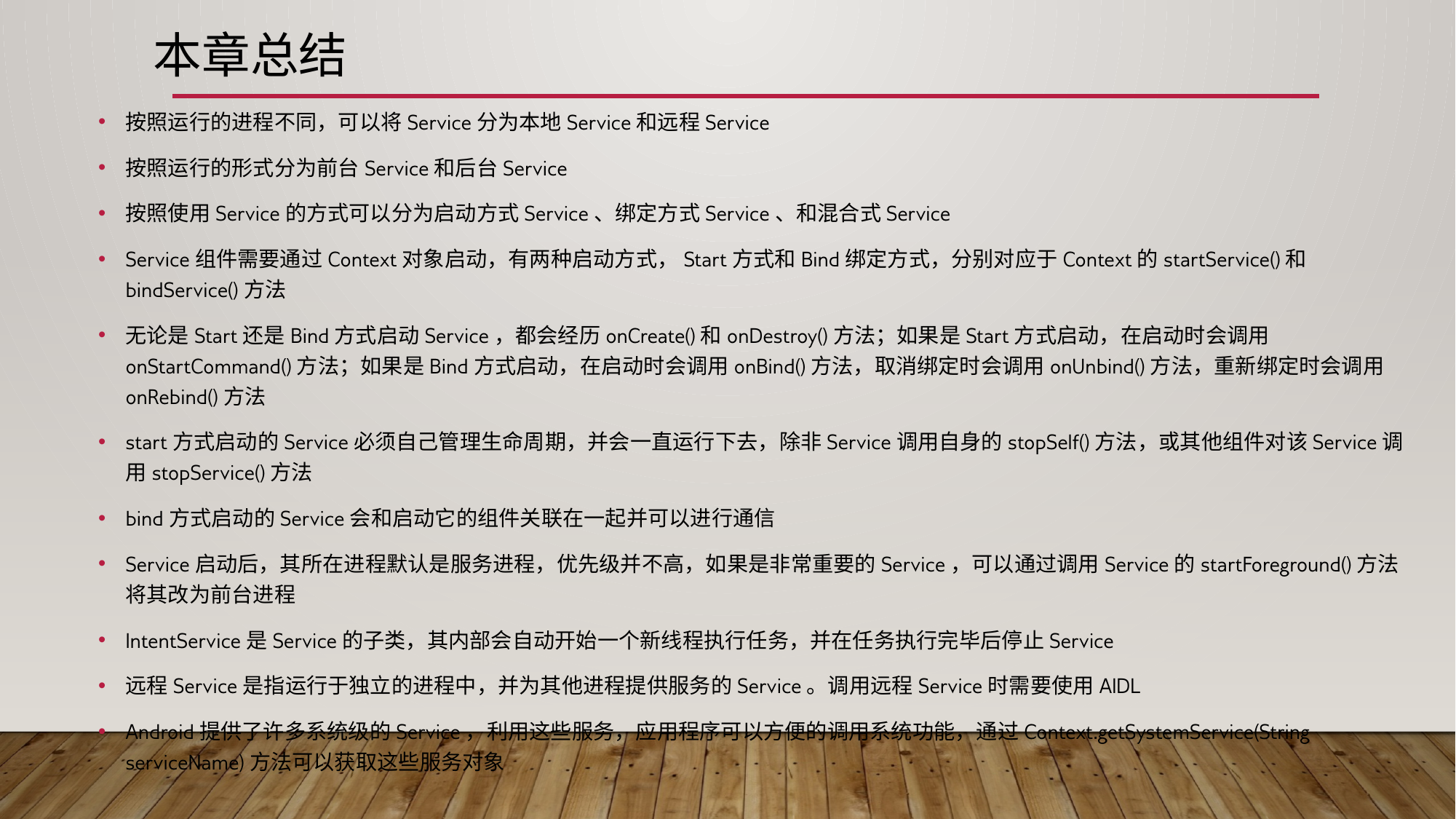

# 本章总结
按照运行的进程不同，可以将Service分为本地Service和远程Service
按照运行的形式分为前台Service和后台Service
按照使用Service的方式可以分为启动方式Service、绑定方式Service、和混合式Service
Service组件需要通过Context对象启动，有两种启动方式，Start方式和Bind绑定方式，分别对应于Context的startService()和bindService()方法
无论是Start还是Bind方式启动Service，都会经历onCreate()和onDestroy()方法；如果是Start方式启动，在启动时会调用onStartCommand()方法；如果是Bind方式启动，在启动时会调用onBind()方法，取消绑定时会调用onUnbind()方法，重新绑定时会调用onRebind()方法
start方式启动的Service必须自己管理生命周期，并会一直运行下去，除非Service调用自身的stopSelf()方法，或其他组件对该Service调用stopService()方法
bind方式启动的Service会和启动它的组件关联在一起并可以进行通信
Service启动后，其所在进程默认是服务进程，优先级并不高，如果是非常重要的Service，可以通过调用Service的startForeground()方法将其改为前台进程
IntentService是Service的子类，其内部会自动开始一个新线程执行任务，并在任务执行完毕后停止Service
远程Service是指运行于独立的进程中，并为其他进程提供服务的Service。调用远程Service时需要使用AIDL
Android提供了许多系统级的Service，利用这些服务，应用程序可以方便的调用系统功能，通过Context.getSystemService(String serviceName)方法可以获取这些服务对象